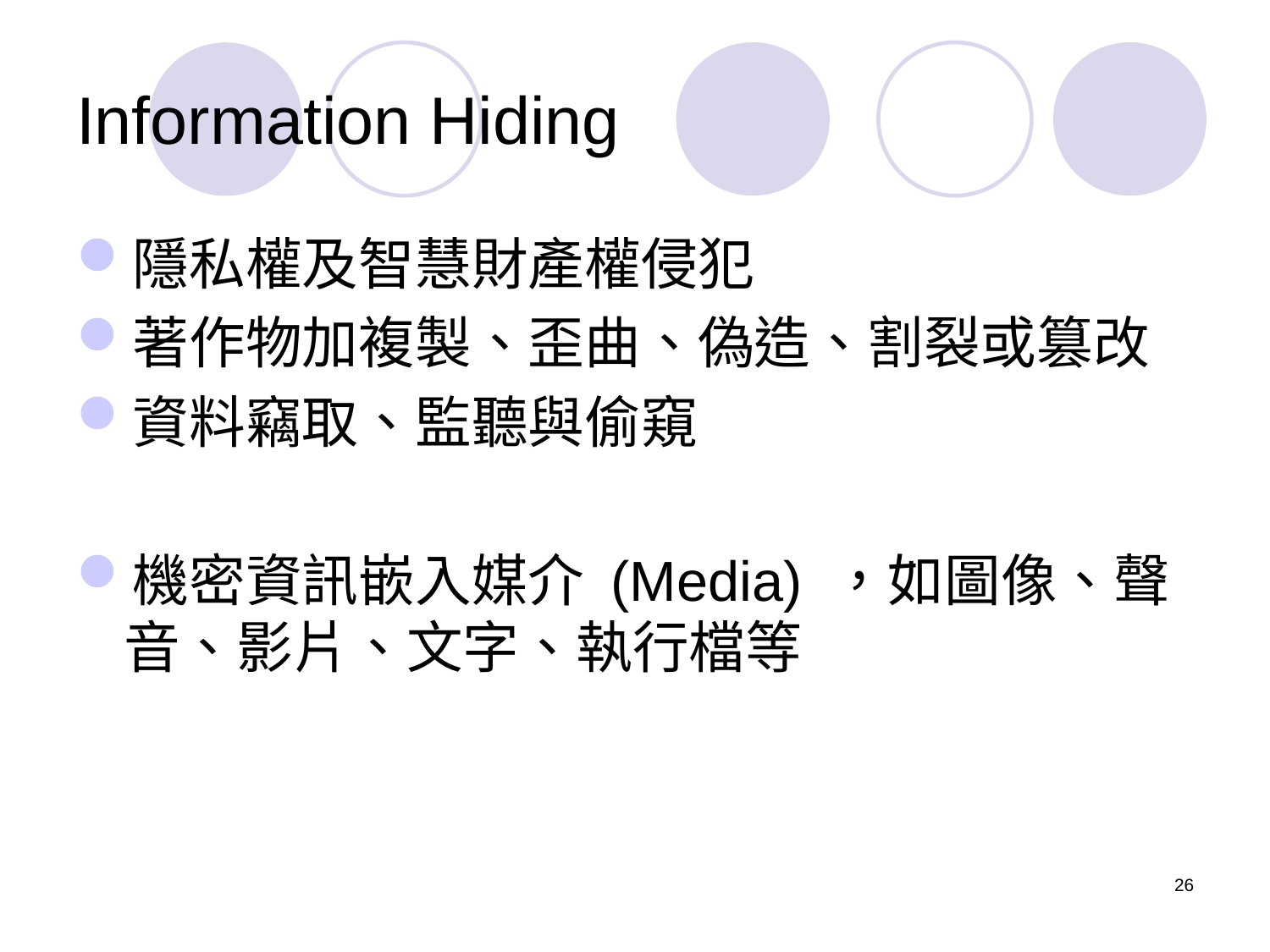

# Information Hiding
隱私權及智慧財產權侵犯
著作物加複製、歪曲、偽造、割裂或篡改
資料竊取、監聽與偷窺

機密資訊嵌入媒介 (Media) ，如圖像、聲音、影片、文字、執行檔等

26